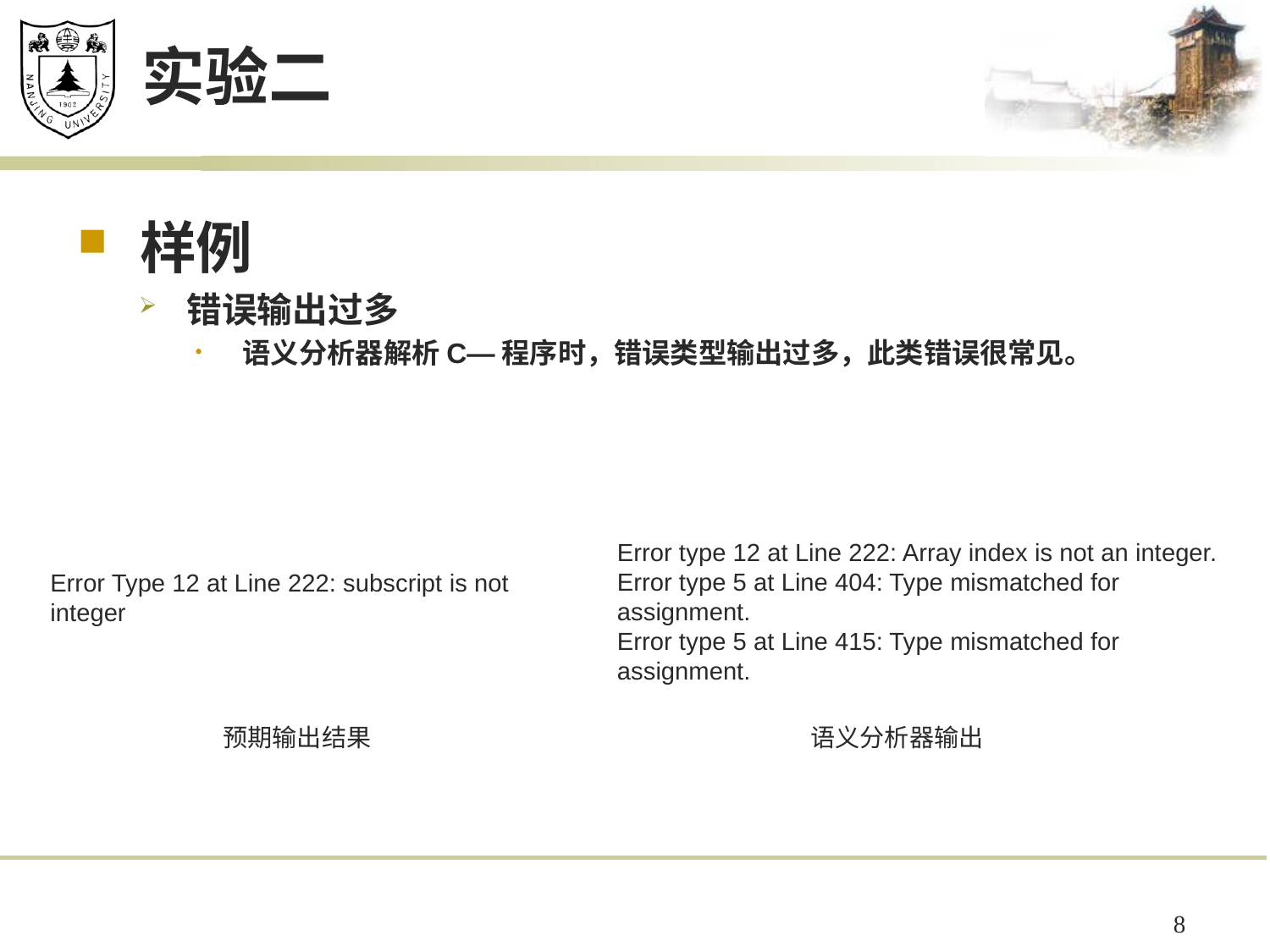

# 实验二
样例
错误输出过多
语义分析器解析C—程序时，错误类型输出过多，此类错误很常见。
Error type 12 at Line 222: Array index is not an integer.
Error type 5 at Line 404: Type mismatched for assignment.
Error type 5 at Line 415: Type mismatched for assignment.
Error Type 12 at Line 222: subscript is not integer
预期输出结果
语义分析器输出